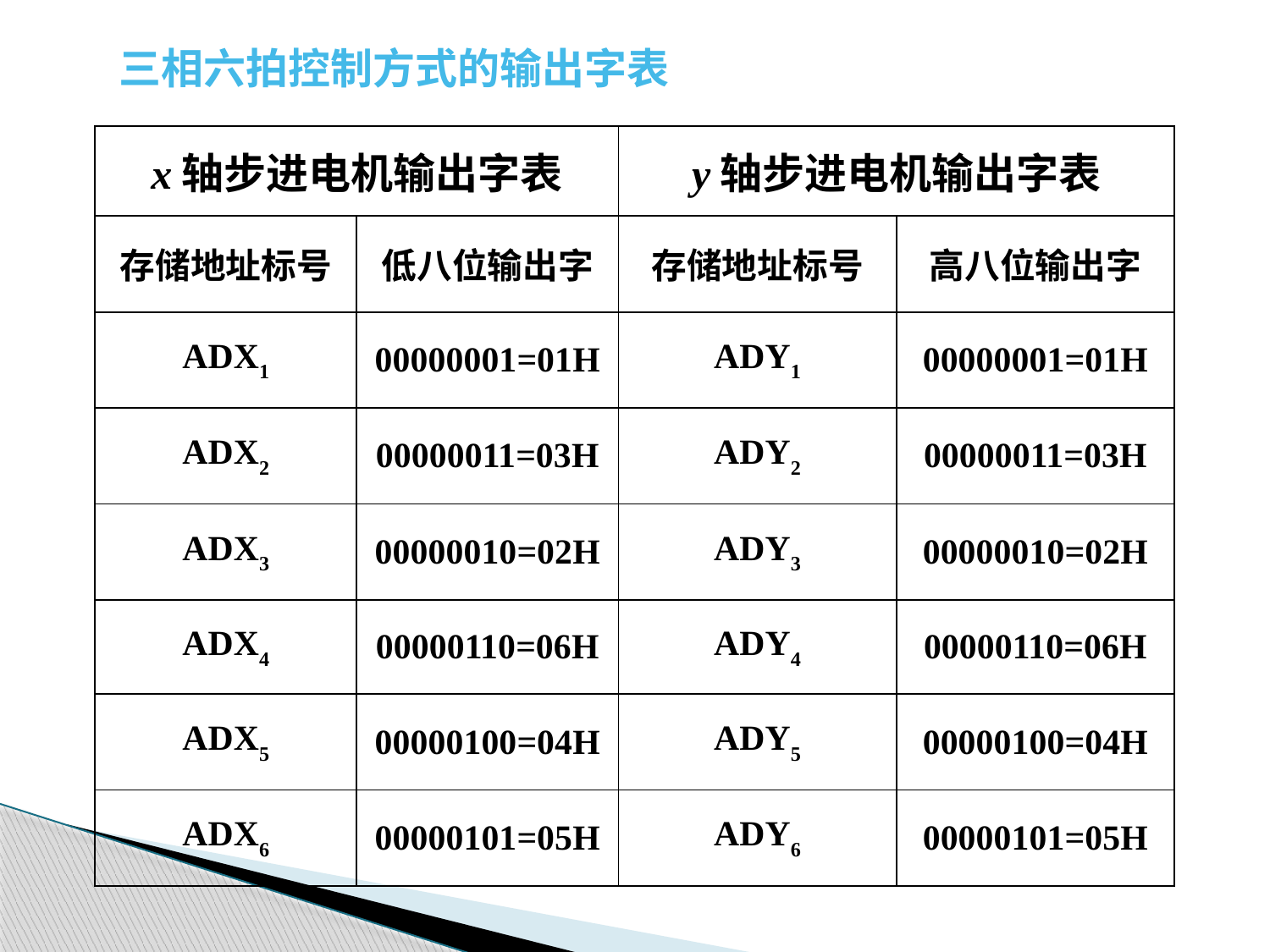

三相六拍控制方式的输出字表
| x轴步进电机输出字表 |  | y轴步进电机输出字表 |  |
| --- | --- | --- | --- |
| 存储地址标号 | 低八位输出字 | 存储地址标号 | 高八位输出字 |
| ADX1 | 00000001=01H | ADY1 | 00000001=01H |
| ADX2 | 00000011=03H | ADY2 | 00000011=03H |
| ADX3 | 00000010=02H | ADY3 | 00000010=02H |
| ADX4 | 00000110=06H | ADY4 | 00000110=06H |
| ADX5 | 00000100=04H | ADY5 | 00000100=04H |
| ADX6 | 00000101=05H | ADY6 | 00000101=05H |